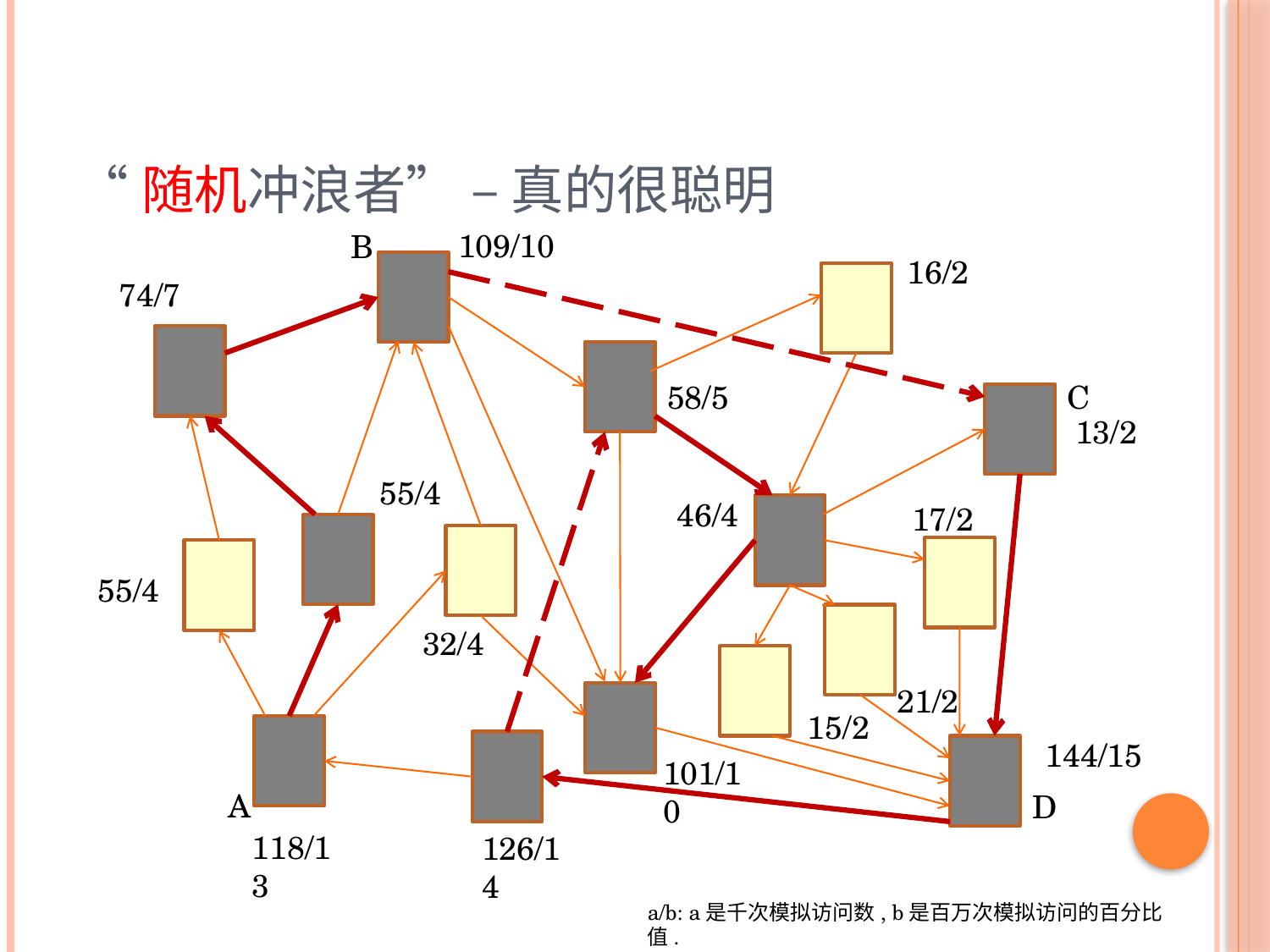

# “随机冲浪者” – 真的很聪明
109/10
B
16/2

74/7

58/5
C

13/2
55/4
46/4
17/2

55/4

32/4

21/2

15/2

144/15

101/10
A
D
118/13
126/14
a/b: a是千次模拟访问数, b是百万次模拟访问的百分比值.